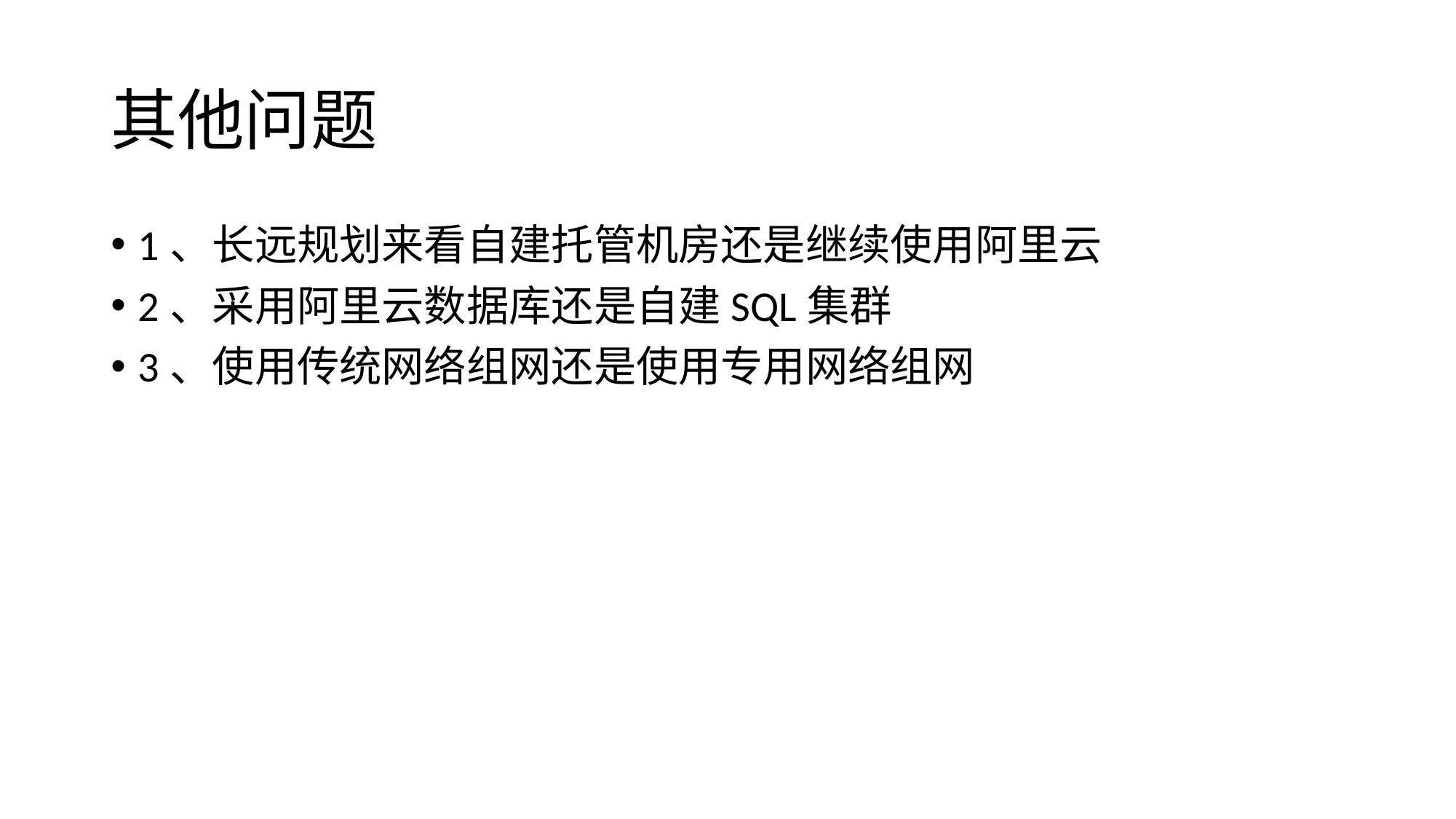

# 其他问题
1、长远规划来看自建托管机房还是继续使用阿里云
2、采用阿里云数据库还是自建SQL集群
3、使用传统网络组网还是使用专用网络组网